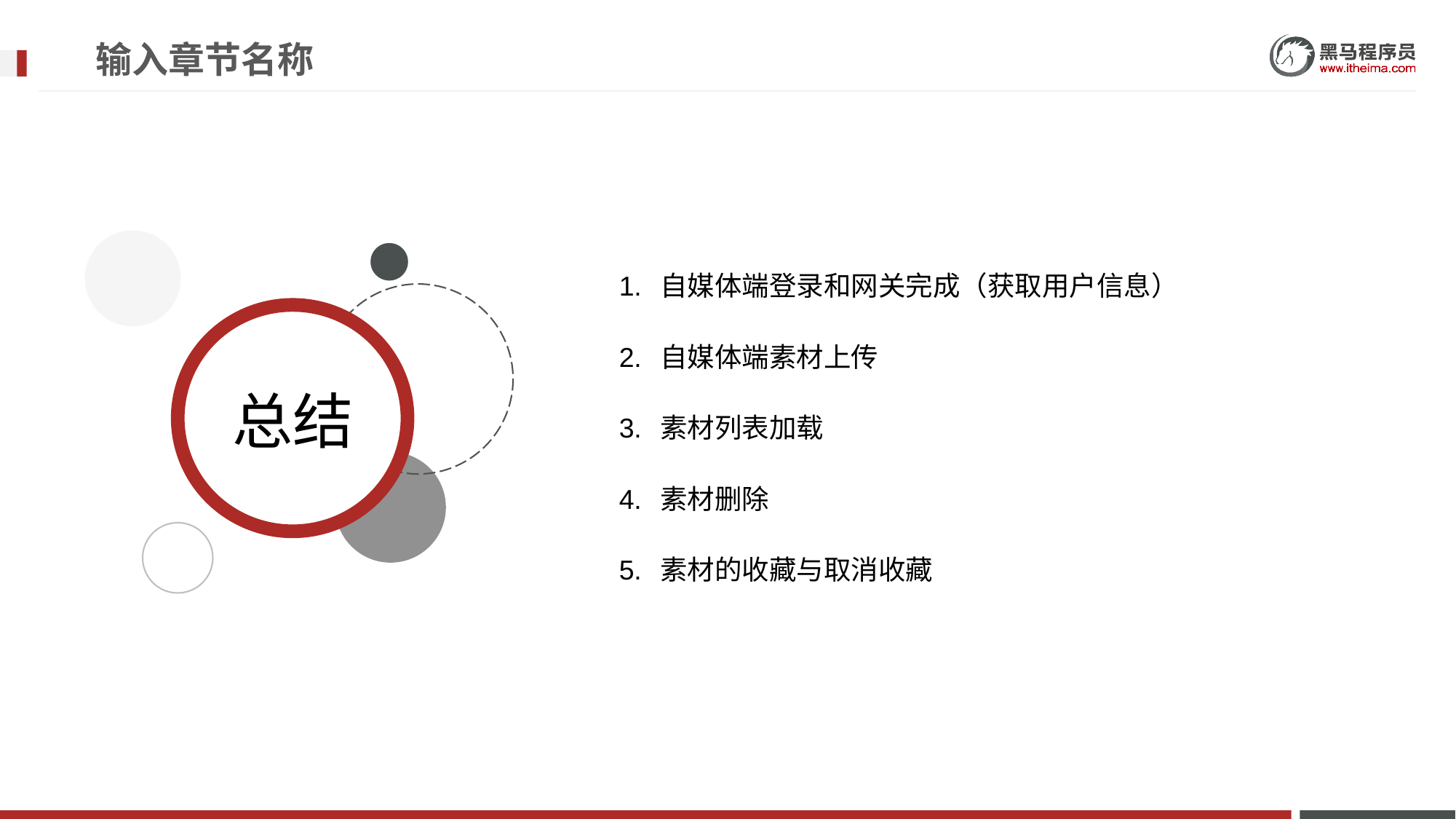

# 输入章节名称
自媒体端登录和网关完成（获取用户信息）
自媒体端素材上传
素材列表加载
素材删除
素材的收藏与取消收藏